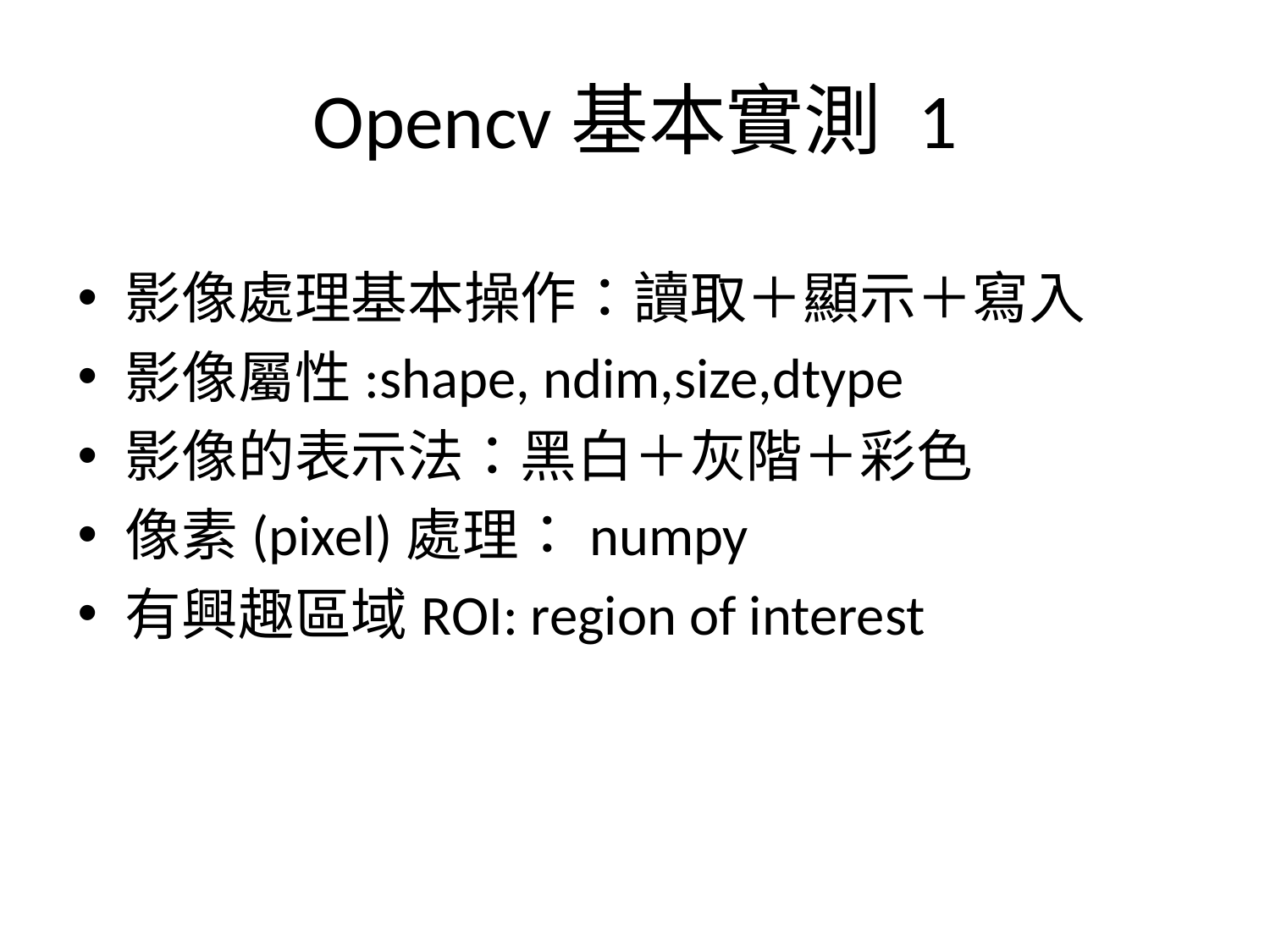

# Opencv基本實測 1
影像處理基本操作：讀取＋顯示＋寫入
影像屬性:shape, ndim,size,dtype
影像的表示法：黑白＋灰階＋彩色
像素(pixel)處理：numpy
有興趣區域ROI: region of interest